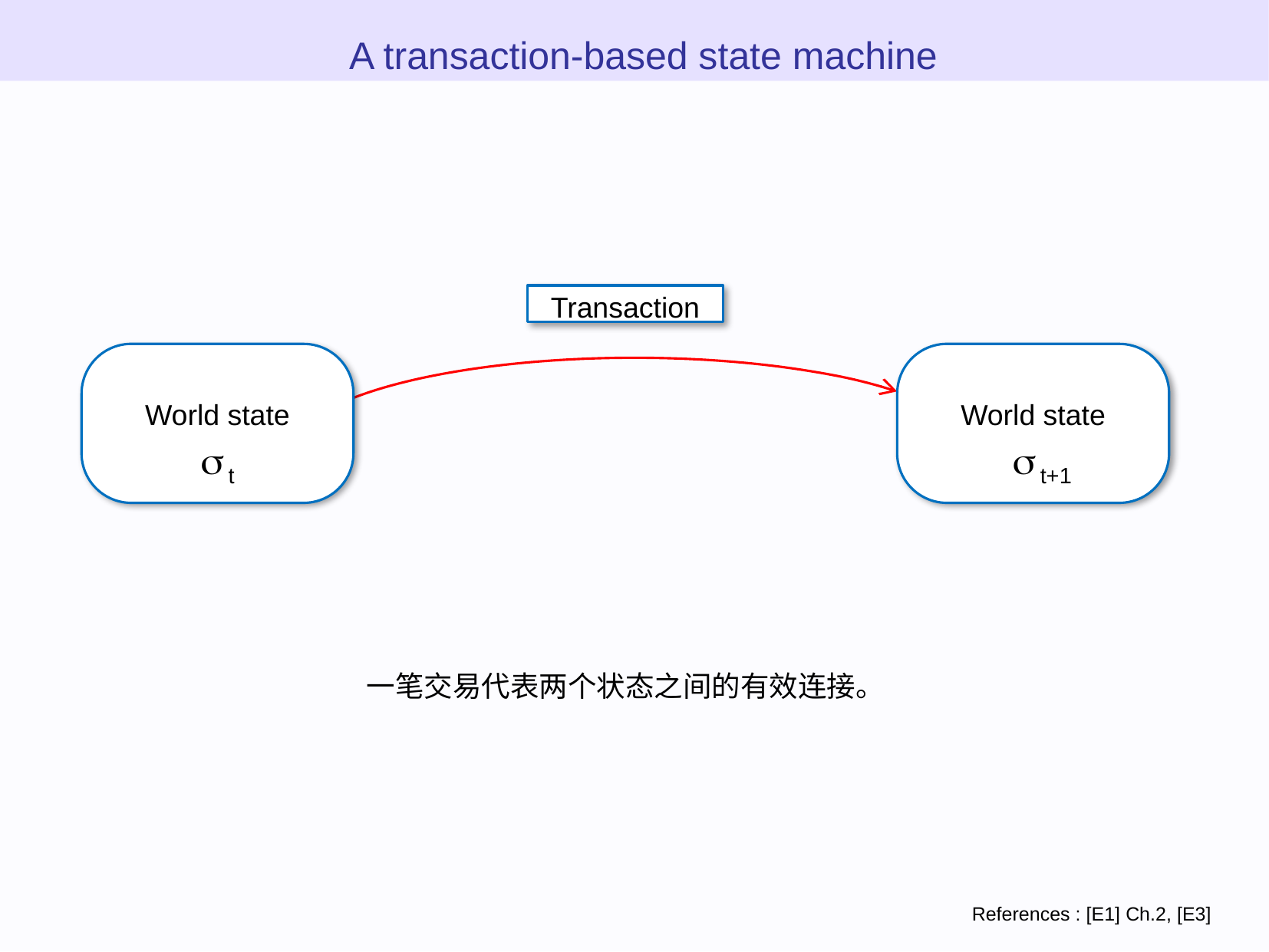

A transaction-based state machine

Transaction

World state
World state
σ t
σ t+1
一笔交易代表两个状态之间的有效连接。
References : [E1] Ch.2, [E3]